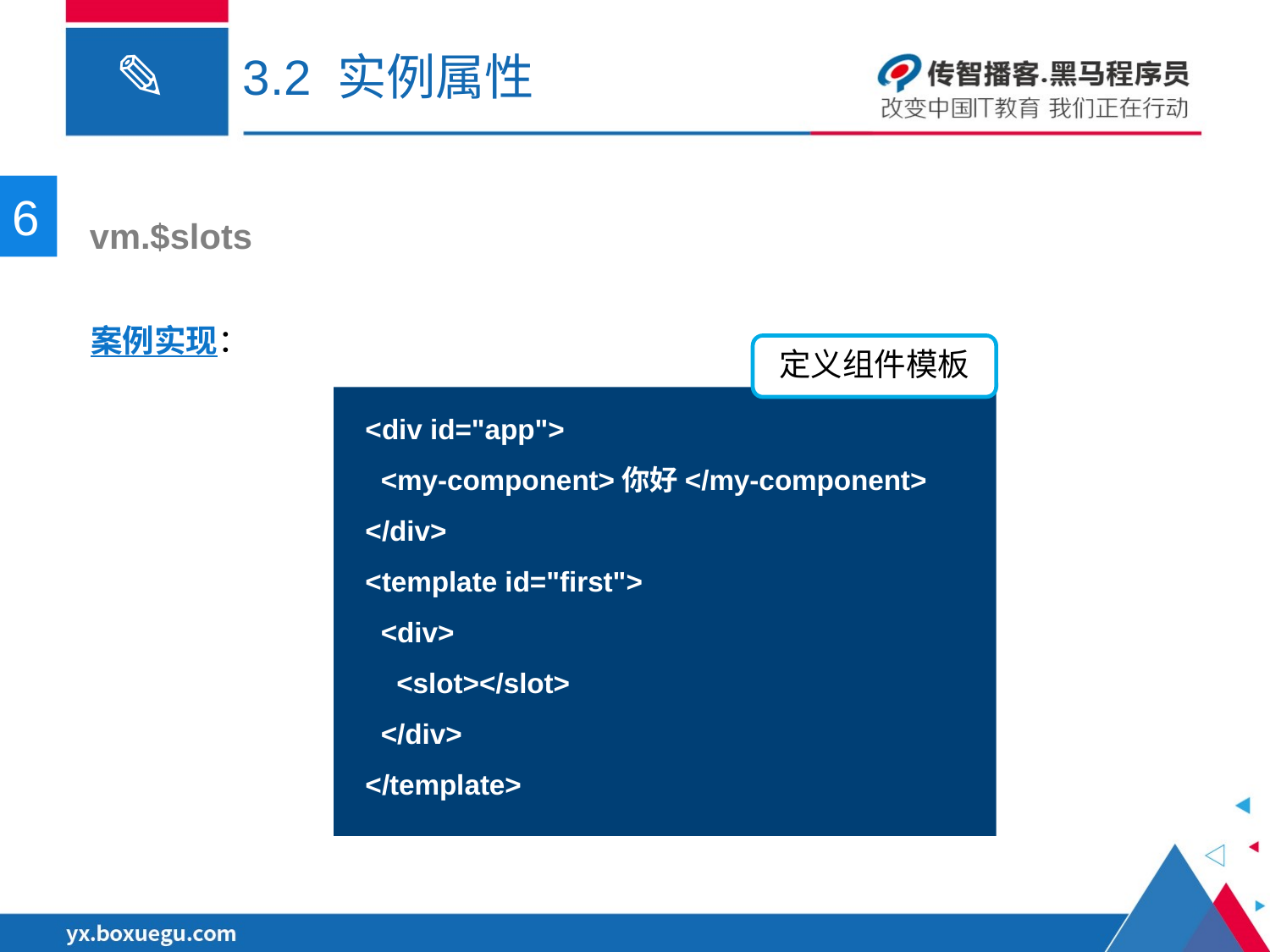

# 3.2 实例属性

6
  vm.$slots
案例实现：
定义组件模板

<div id="app">
  <my-component>你好</my-component>
</div>
<template id="first">
  <div>
    <slot></slot>
  </div>
</template>